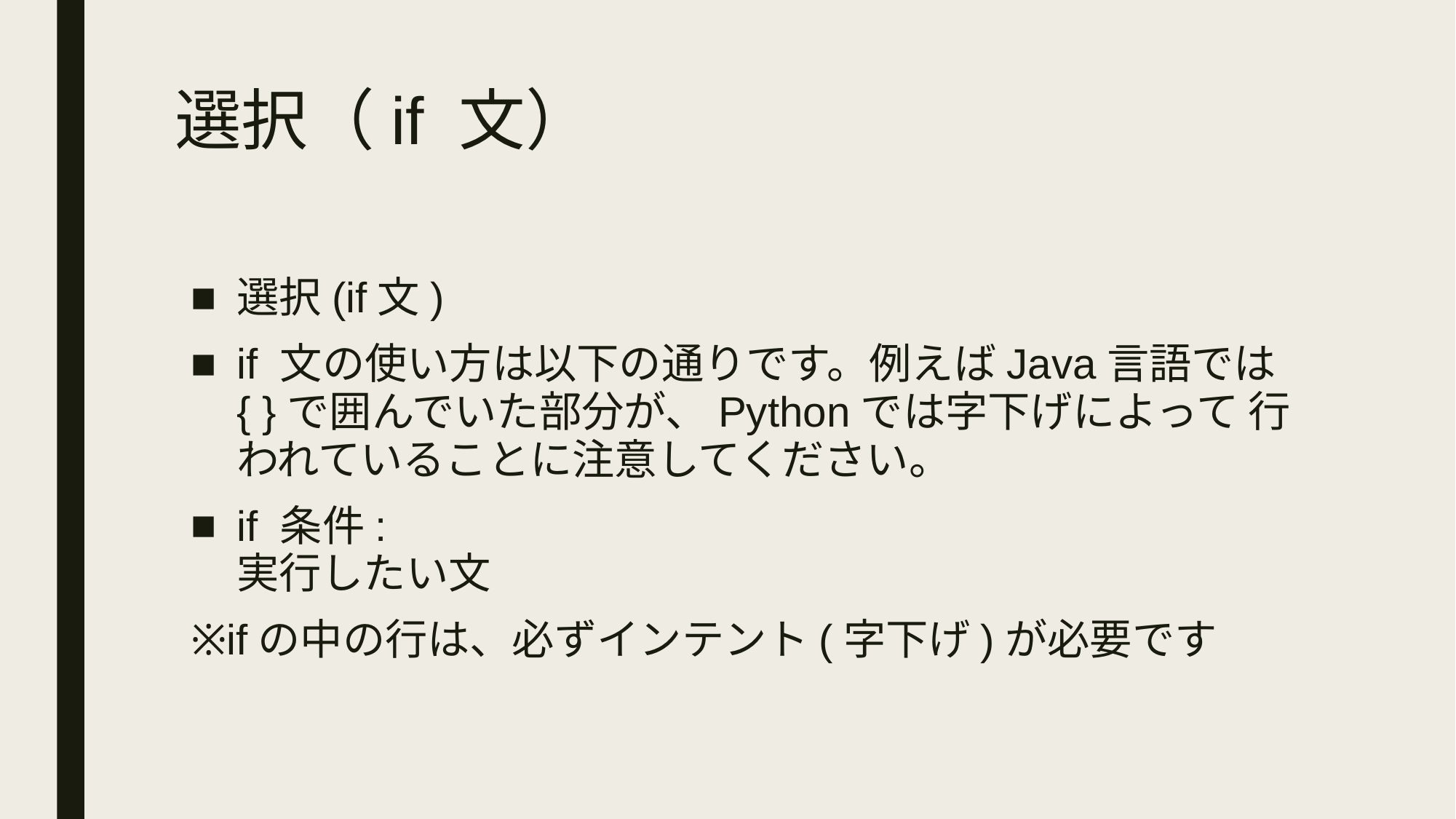

# 選択（if 文）
選択(if文)
if 文の使い方は以下の通りです。例えばJava言語では{ }で囲んでいた部分が、Pythonでは字下げによって 行われていることに注意してください。
if 条件:
実行したい文
※ifの中の行は、必ずインテント(字下げ)が必要です